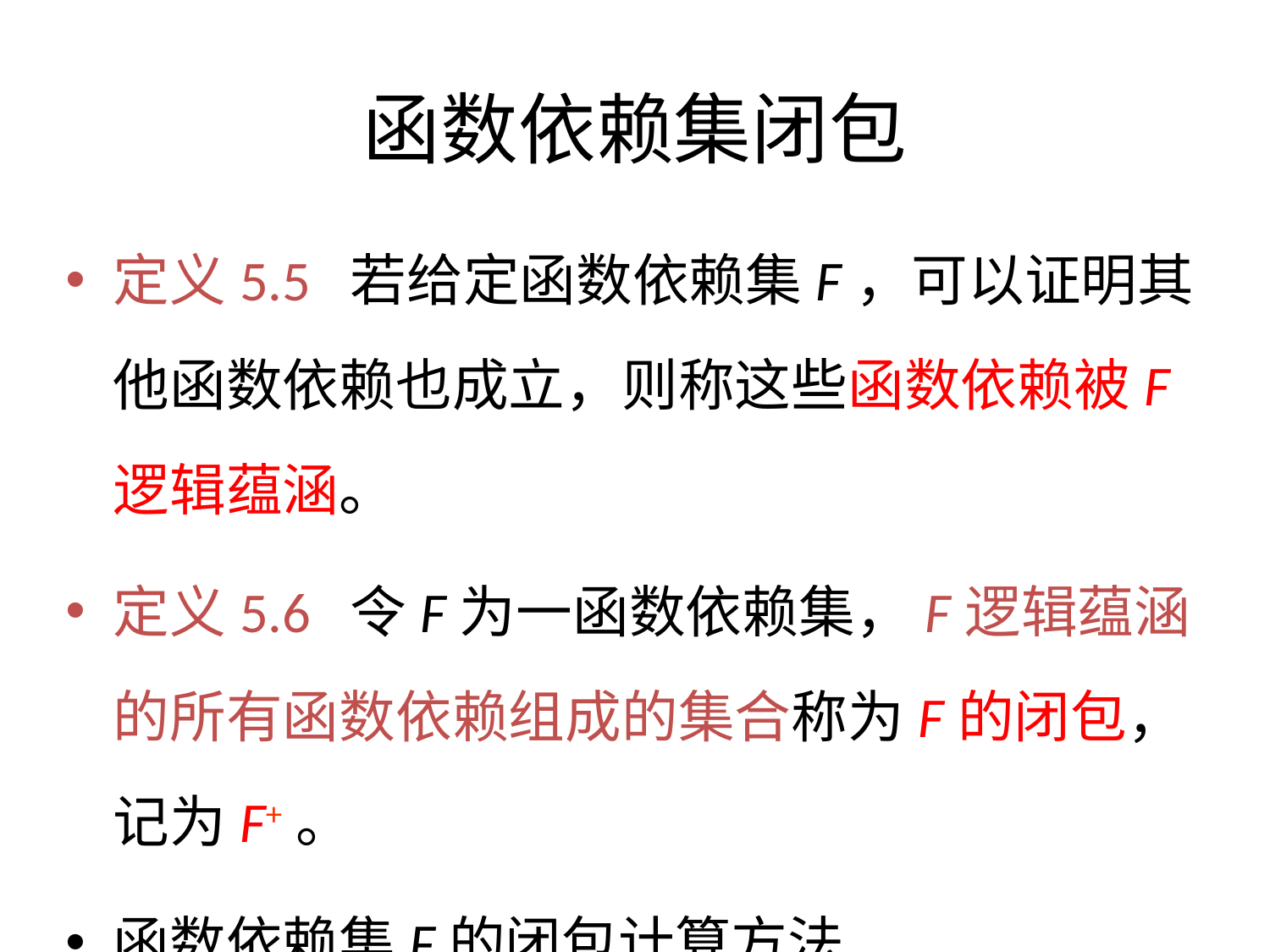

# 函数依赖集闭包
定义5.5  若给定函数依赖集F，可以证明其他函数依赖也成立，则称这些函数依赖被F逻辑蕴涵。
定义5.6  令F为一函数依赖集，F逻辑蕴涵的所有函数依赖组成的集合称为F的闭包，记为F+。
函数依赖集F的闭包计算方法
Armstrong公理的推理规则